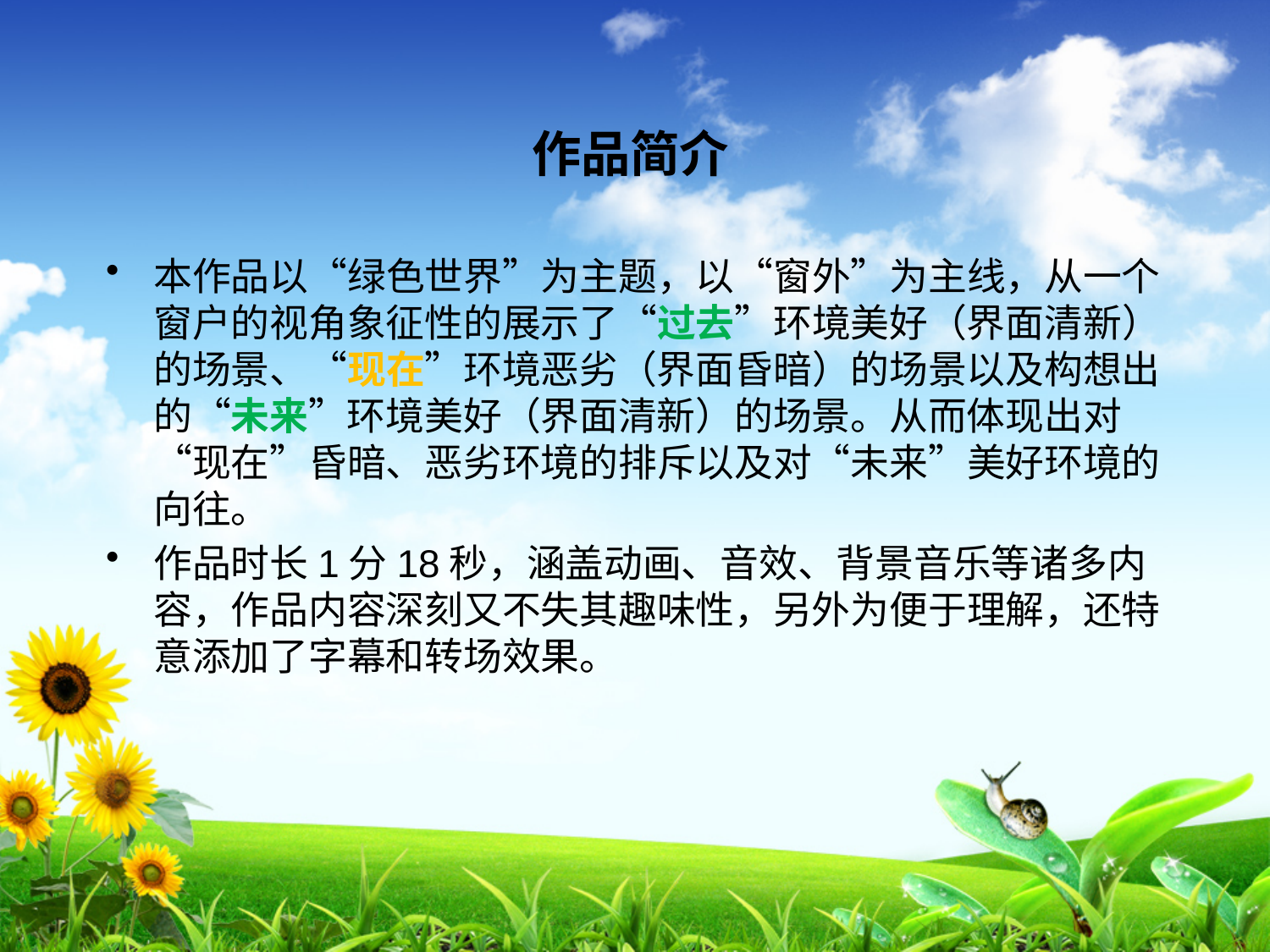

作品简介
本作品以“绿色世界”为主题，以“窗外”为主线，从一个窗户的视角象征性的展示了“过去”环境美好（界面清新）的场景、“现在”环境恶劣（界面昏暗）的场景以及构想出的“未来”环境美好（界面清新）的场景。从而体现出对“现在”昏暗、恶劣环境的排斥以及对“未来”美好环境的向往。
作品时长1分18秒，涵盖动画、音效、背景音乐等诸多内容，作品内容深刻又不失其趣味性，另外为便于理解，还特意添加了字幕和转场效果。